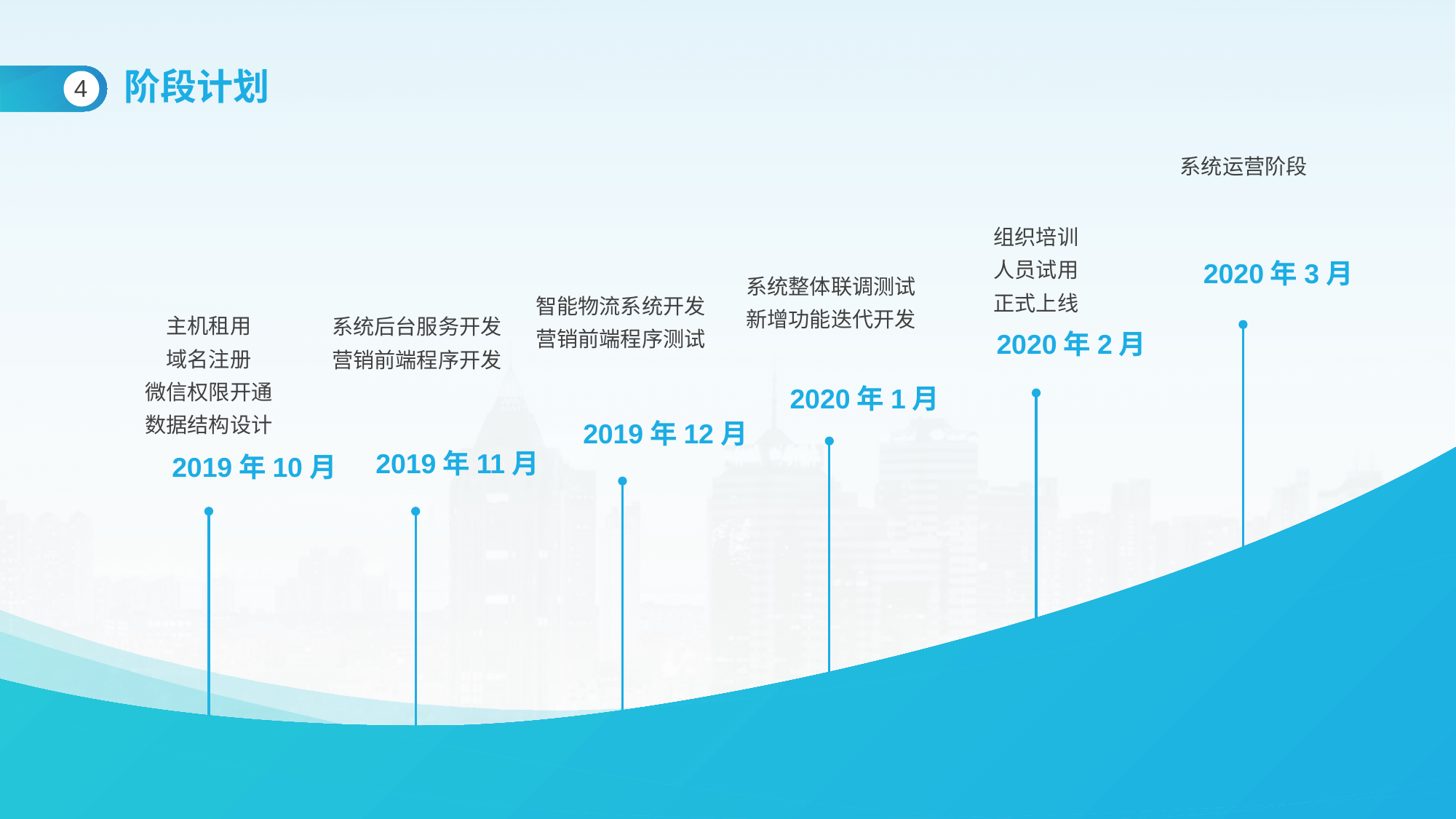

阶段计划
4
系统运营阶段
组织培训
人员试用
正式上线
2020年3月
系统整体联调测试
新增功能迭代开发
智能物流系统开发营销前端程序测试
主机租用
域名注册
微信权限开通
数据结构设计
系统后台服务开发
营销前端程序开发
2020年2月
2020年1月
2019年12月
2019年11月
2019年10月